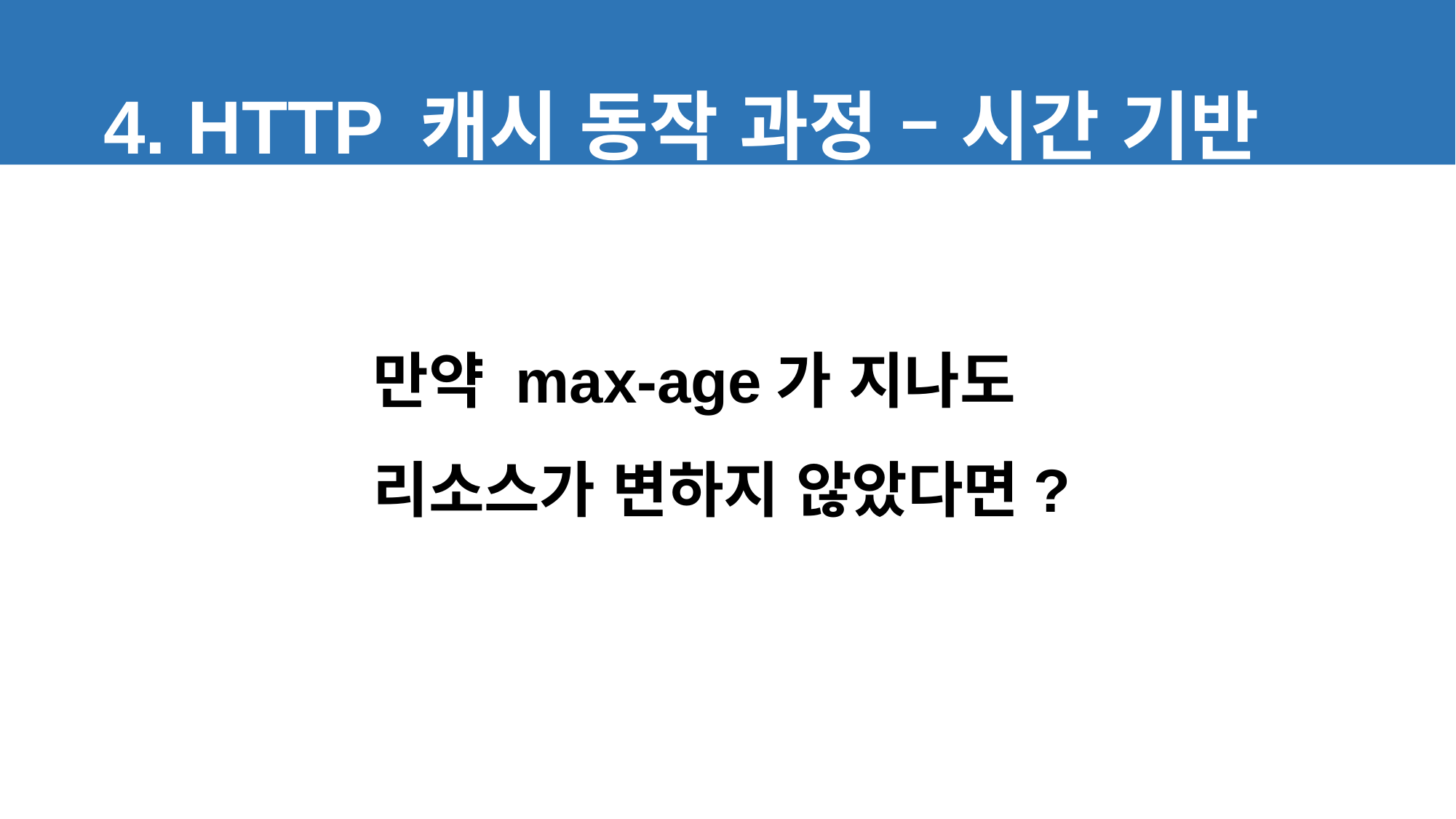

4. HTTP 캐시 동작 과정 – 시간 기반
만약 max-age가 지나도
리소스가 변하지 않았다면?